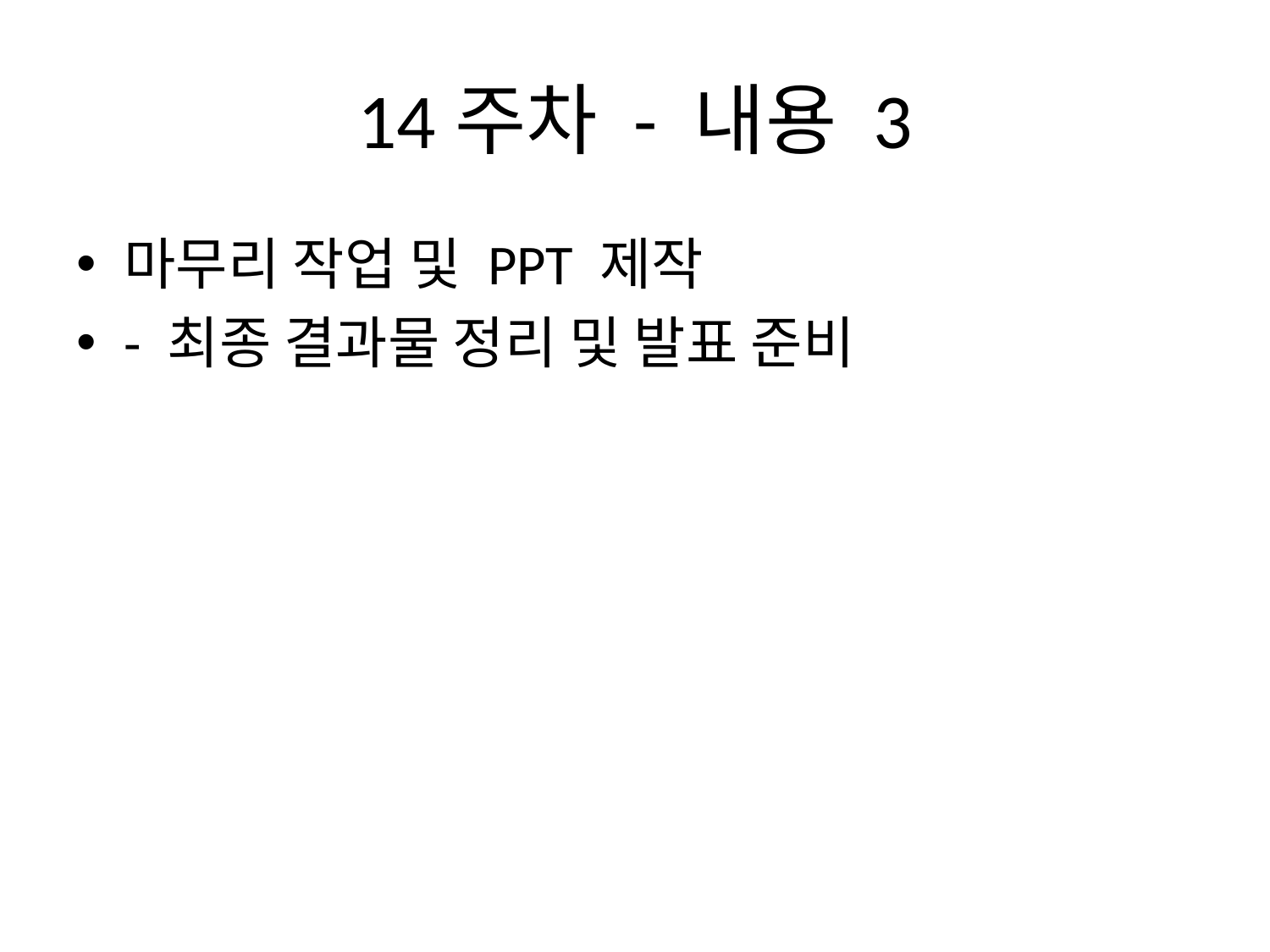

# 14주차 - 내용 3
마무리 작업 및 PPT 제작
- 최종 결과물 정리 및 발표 준비